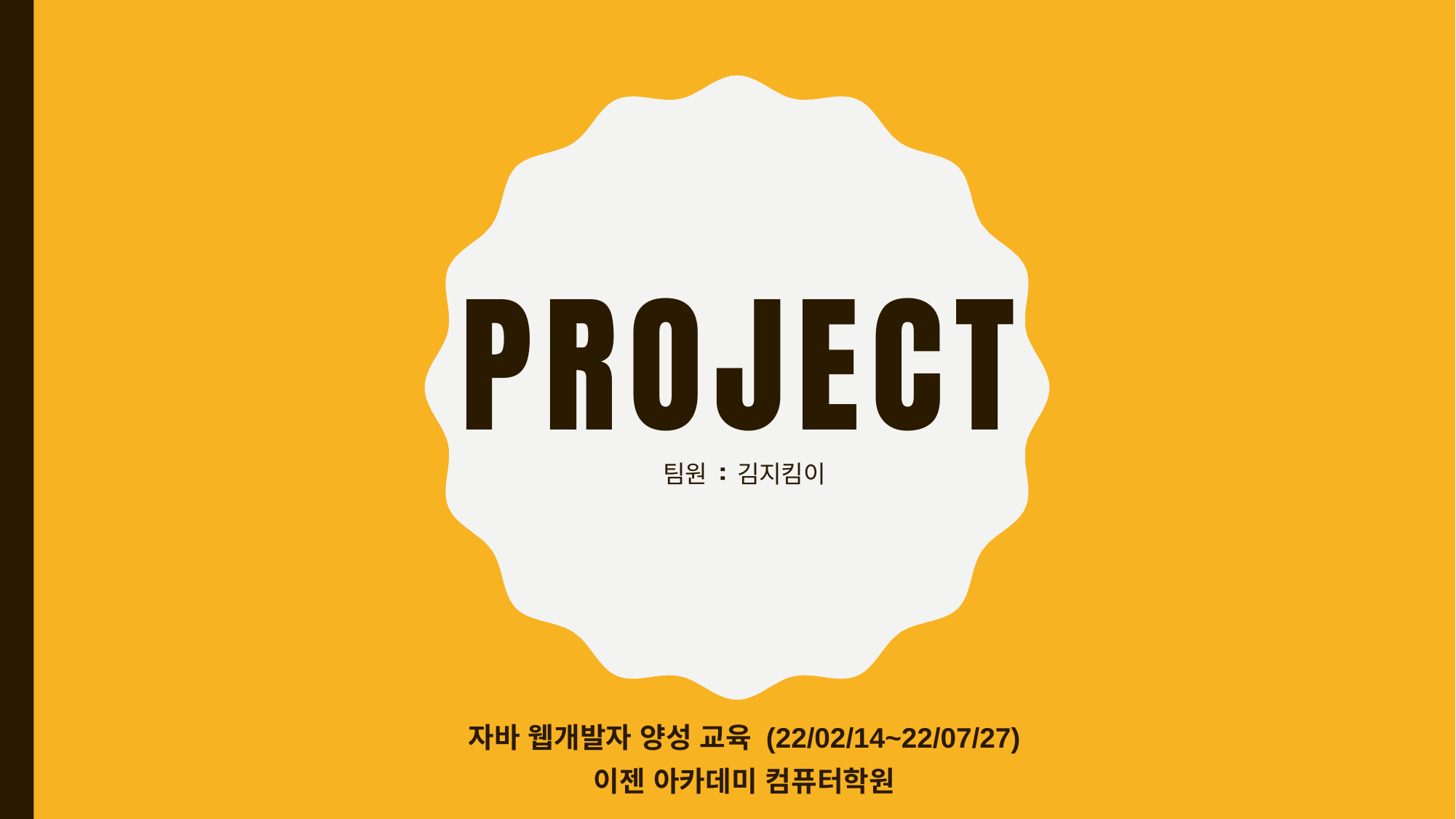

# Project 팀원 : 김지킴이
자바 웹개발자 양성 교육 (22/02/14~22/07/27)
이젠 아카데미 컴퓨터학원